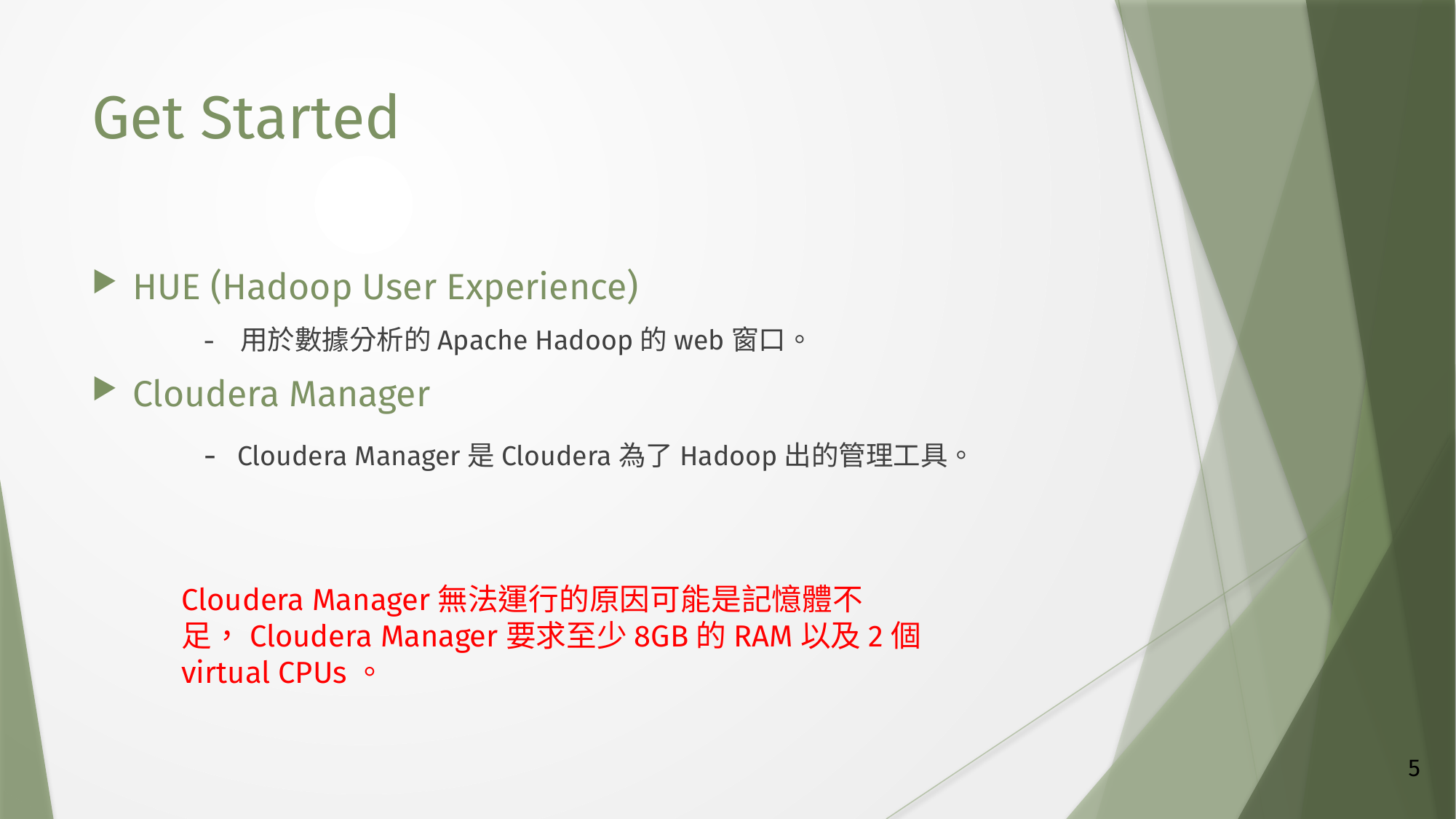

# Get Started
HUE (Hadoop User Experience)
	- 用於數據分析的Apache Hadoop的web窗口。
Cloudera Manager
	- Cloudera Manager是Cloudera為了Hadoop出的管理工具。
Cloudera Manager無法運行的原因可能是記憶體不足，Cloudera Manager要求至少8GB的RAM以及2個virtual CPUs。
5